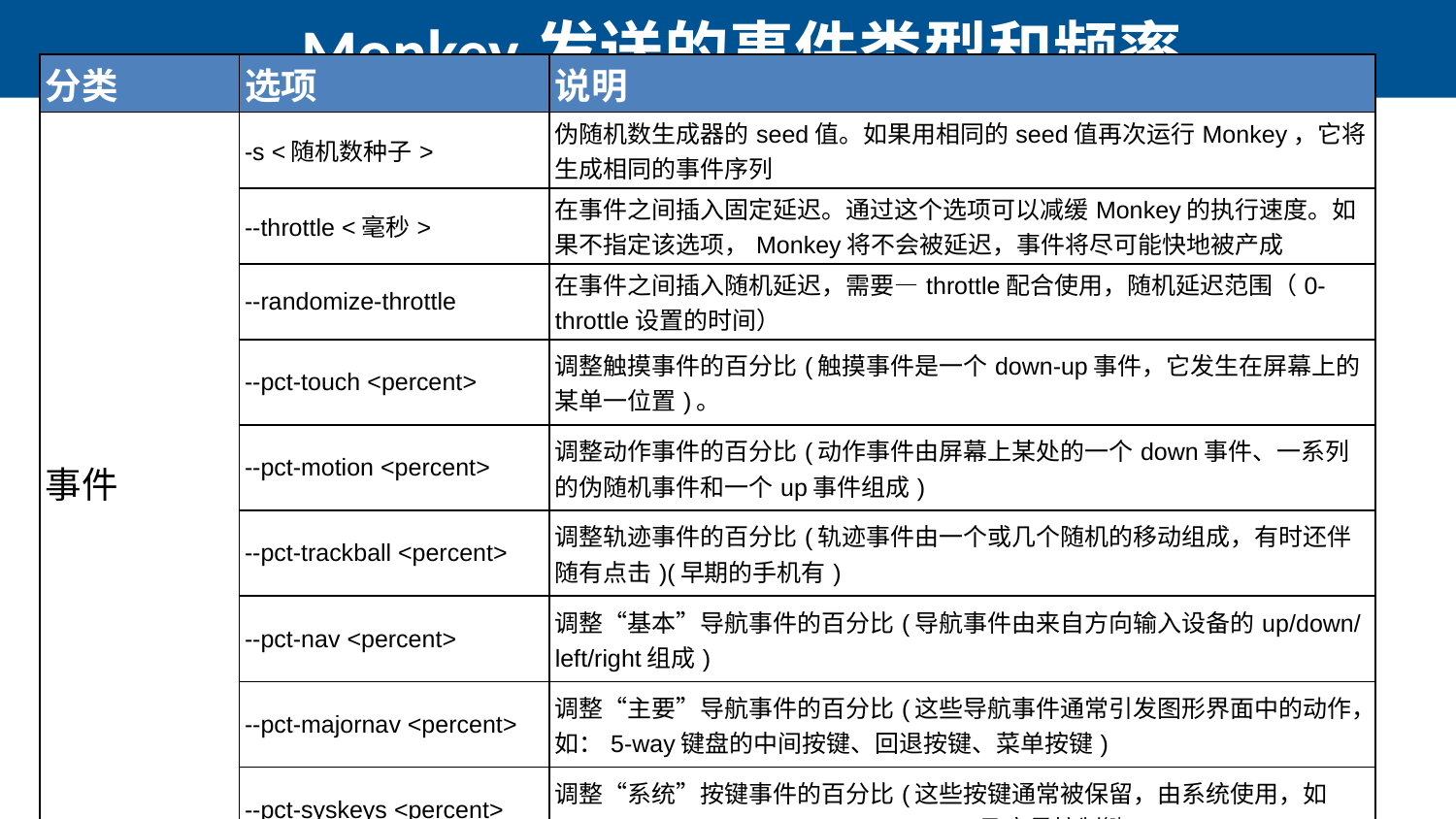

# Monkey发送的事件类型和频率
| 分类 | 选项 | 说明 |
| --- | --- | --- |
| 事件 | -s <随机数种子> | 伪随机数生成器的seed值。如果用相同的seed值再次运行Monkey，它将生成相同的事件序列 |
|  | --throttle <毫秒> | 在事件之间插入固定延迟。通过这个选项可以减缓Monkey的执行速度。如果不指定该选项，Monkey将不会被延迟，事件将尽可能快地被产成 |
|  | --randomize-throttle | 在事件之间插入随机延迟，需要—throttle配合使用，随机延迟范围（0-throttle设置的时间） |
|  | --pct-touch <percent> | 调整触摸事件的百分比(触摸事件是一个down-up事件，它发生在屏幕上的某单一位置)。 |
|  | --pct-motion <percent> | 调整动作事件的百分比(动作事件由屏幕上某处的一个down事件、一系列的伪随机事件和一个up事件组成) |
|  | --pct-trackball <percent> | 调整轨迹事件的百分比(轨迹事件由一个或几个随机的移动组成，有时还伴随有点击)(早期的手机有) |
|  | --pct-nav <percent> | 调整“基本”导航事件的百分比(导航事件由来自方向输入设备的up/down/left/right组成) |
|  | --pct-majornav <percent> | 调整“主要”导航事件的百分比(这些导航事件通常引发图形界面中的动作，如：5-way键盘的中间按键、回退按键、菜单按键) |
|  | --pct-syskeys <percent> | 调整“系统”按键事件的百分比(这些按键通常被保留，由系统使用，如Home、Back、Start Call、End Call及音量控制键) |